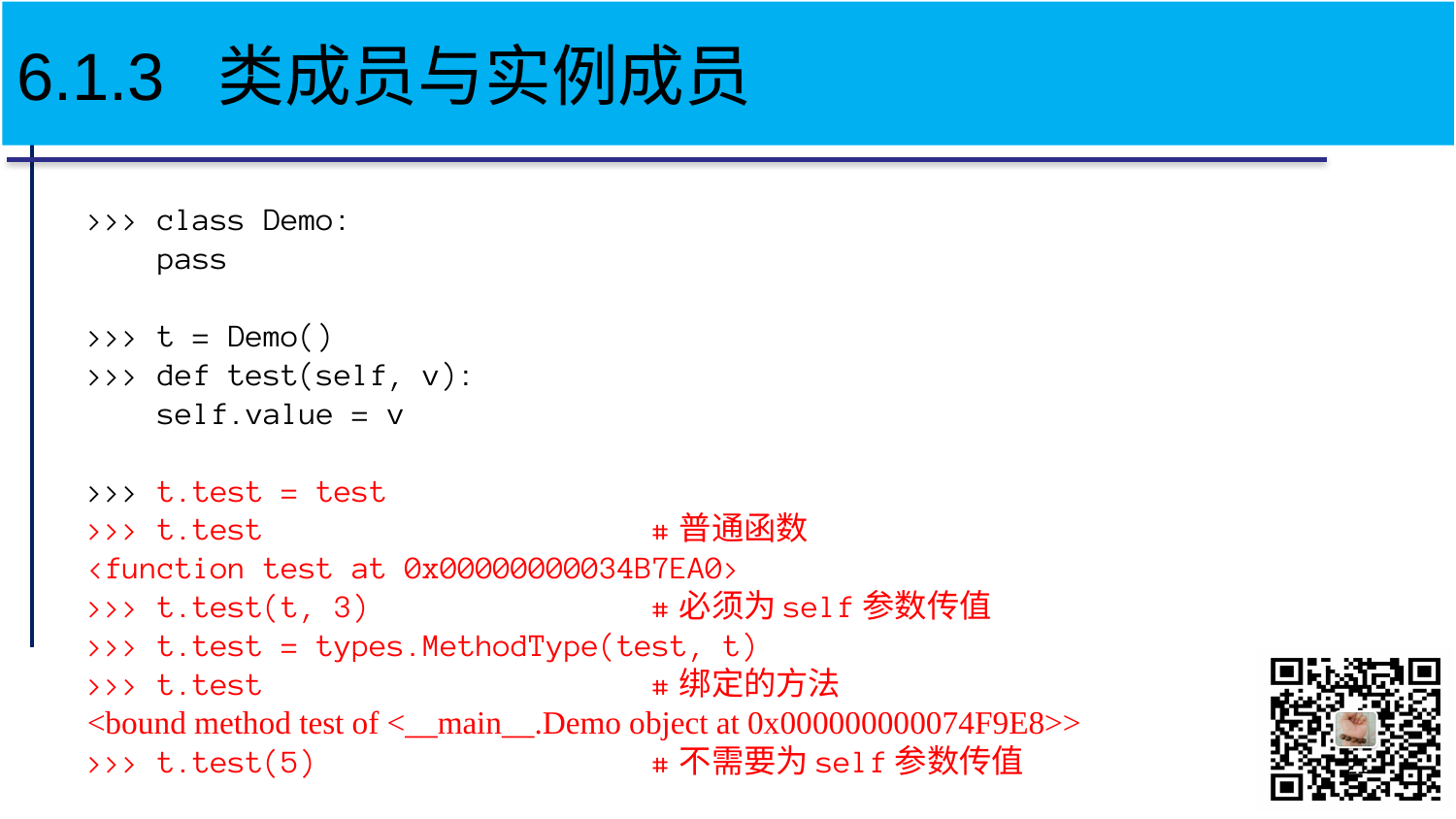

# 6.1.3  类成员与实例成员
>>> class Demo:
    pass

>>> t = Demo()
>>> def test(self, v):
    self.value = v

>>> t.test = test
>>> t.test                      #普通函数
<function test at 0x00000000034B7EA0>
>>> t.test(t, 3)                #必须为self参数传值
>>> t.test = types.MethodType(test, t)
>>> t.test                      #绑定的方法
<bound method test of <__main__.Demo object at 0x000000000074F9E8>>
>>> t.test(5)                   #不需要为self参数传值
21